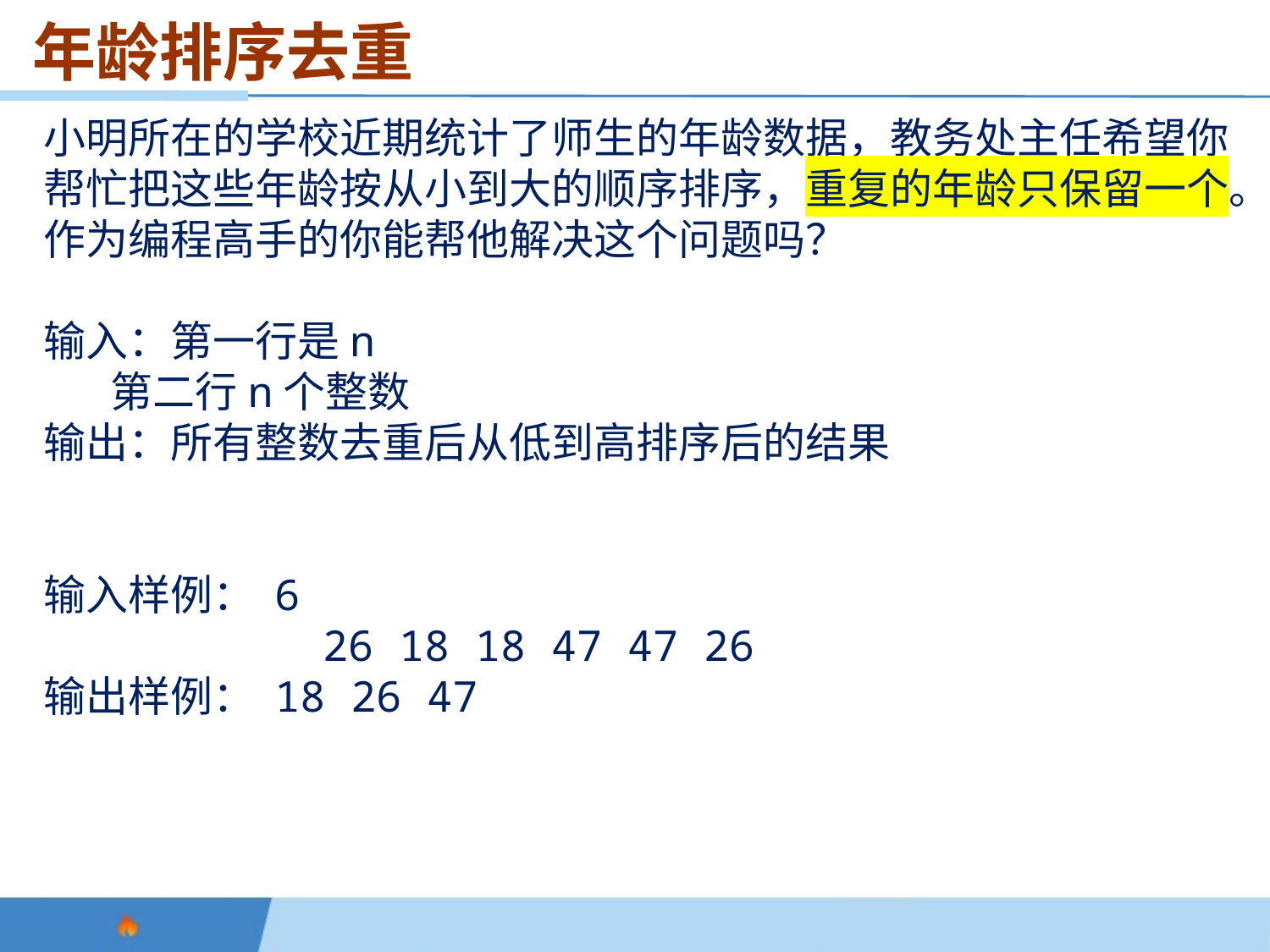

年龄排序去重
小明所在的学校近期统计了师生的年龄数据，教务处主任希望你帮忙把这些年龄按从小到大的顺序排序，重复的年龄只保留一个。作为编程高手的你能帮他解决这个问题吗？

输入：第一行是n
      第二行n个整数
输出：所有整数去重后从低到高排序后的结果

输入样例： 6
           26 18 18 47 47 26
输出样例： 18 26 47